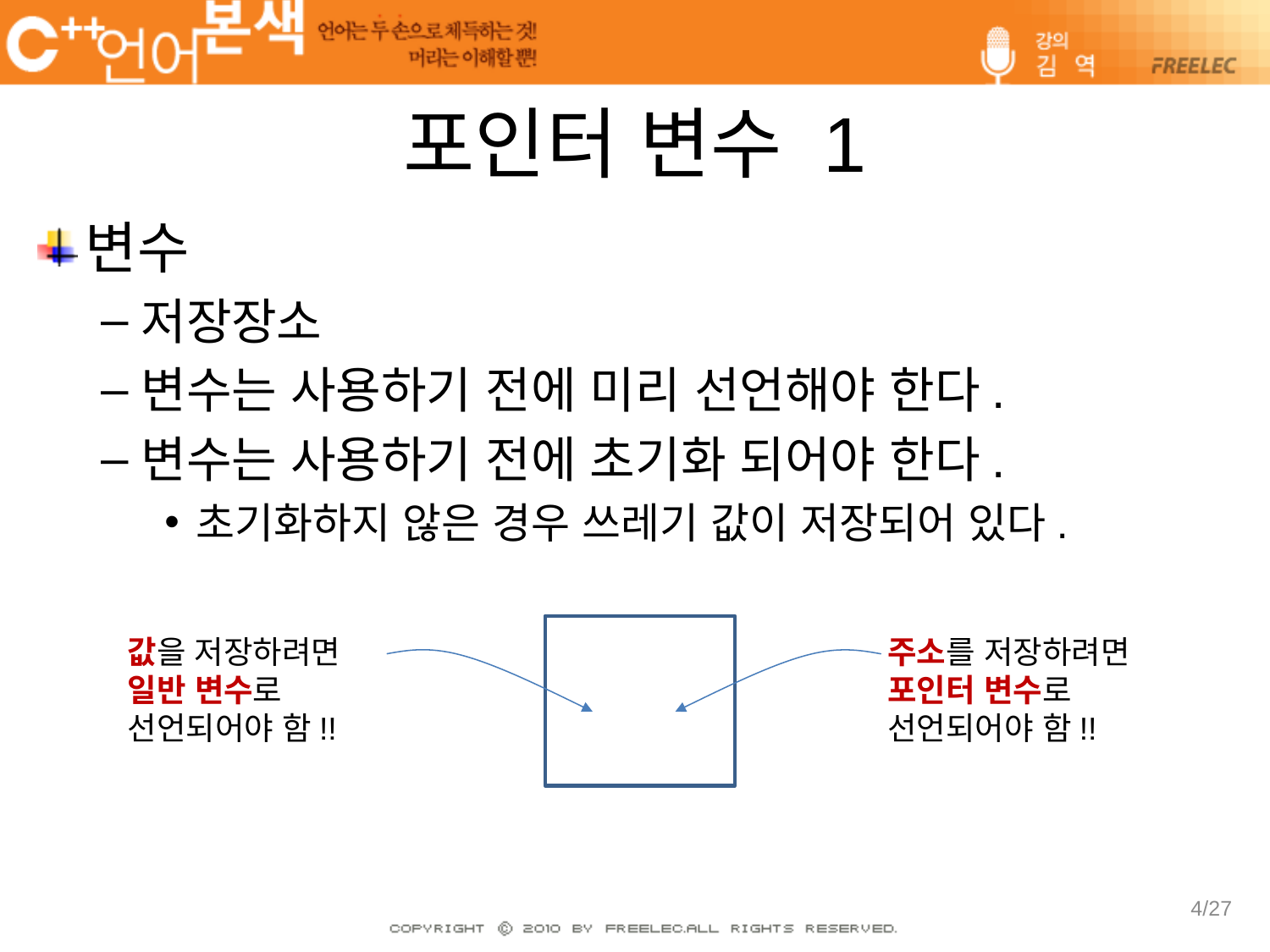

# 포인터 변수 1
변수
저장장소
변수는 사용하기 전에 미리 선언해야 한다.
변수는 사용하기 전에 초기화 되어야 한다.
초기화하지 않은 경우 쓰레기 값이 저장되어 있다.

값을 저장하려면 일반 변수로 선언되어야 함!!
주소를 저장하려면 포인터 변수로 선언되어야 함!!

4/27